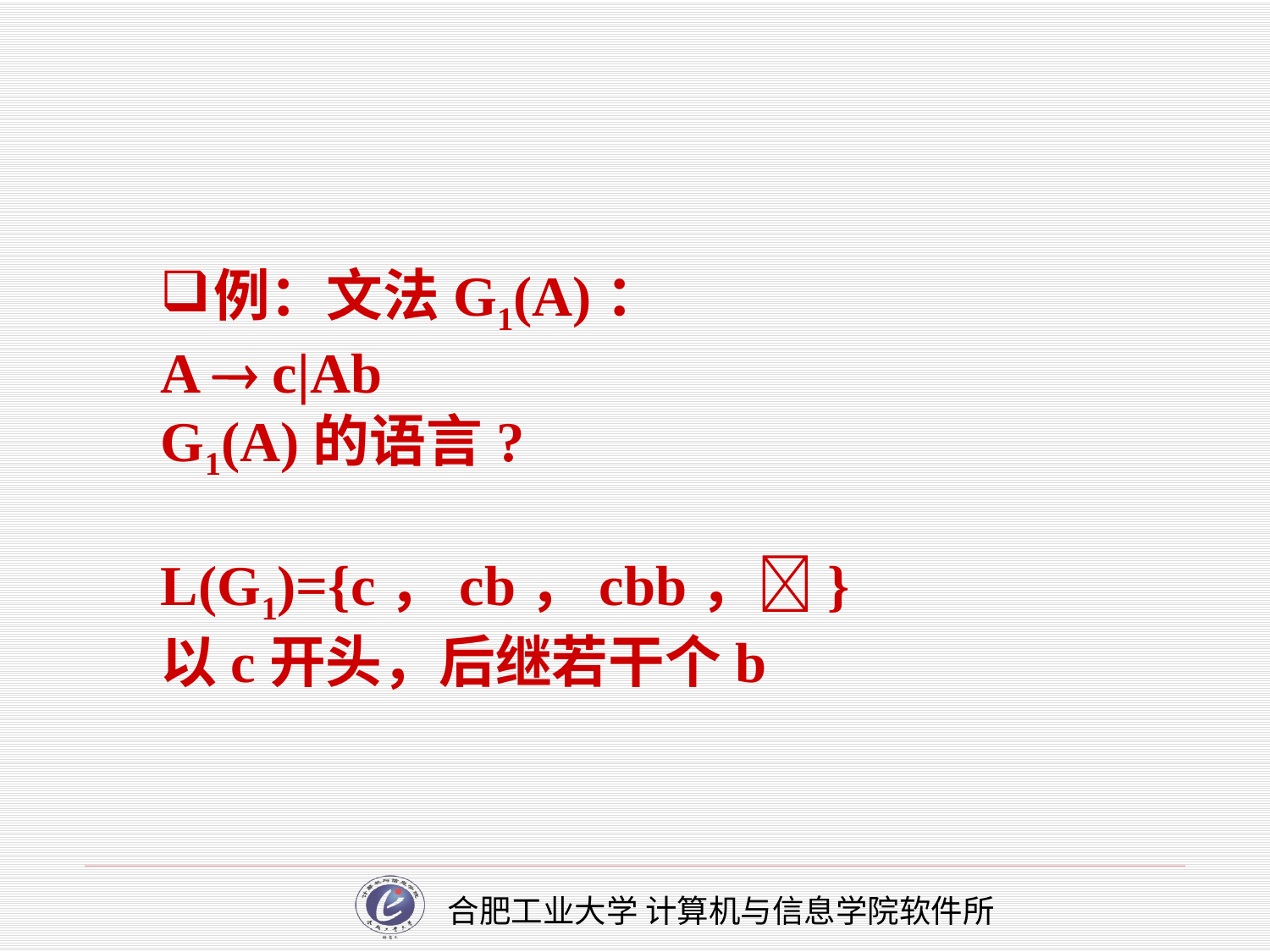

例：文法G1(A)：
A → c|Ab
G1(A)的语言?

L(G1)={c，cb，cbb，…}
以c开头，后继若干个b

57